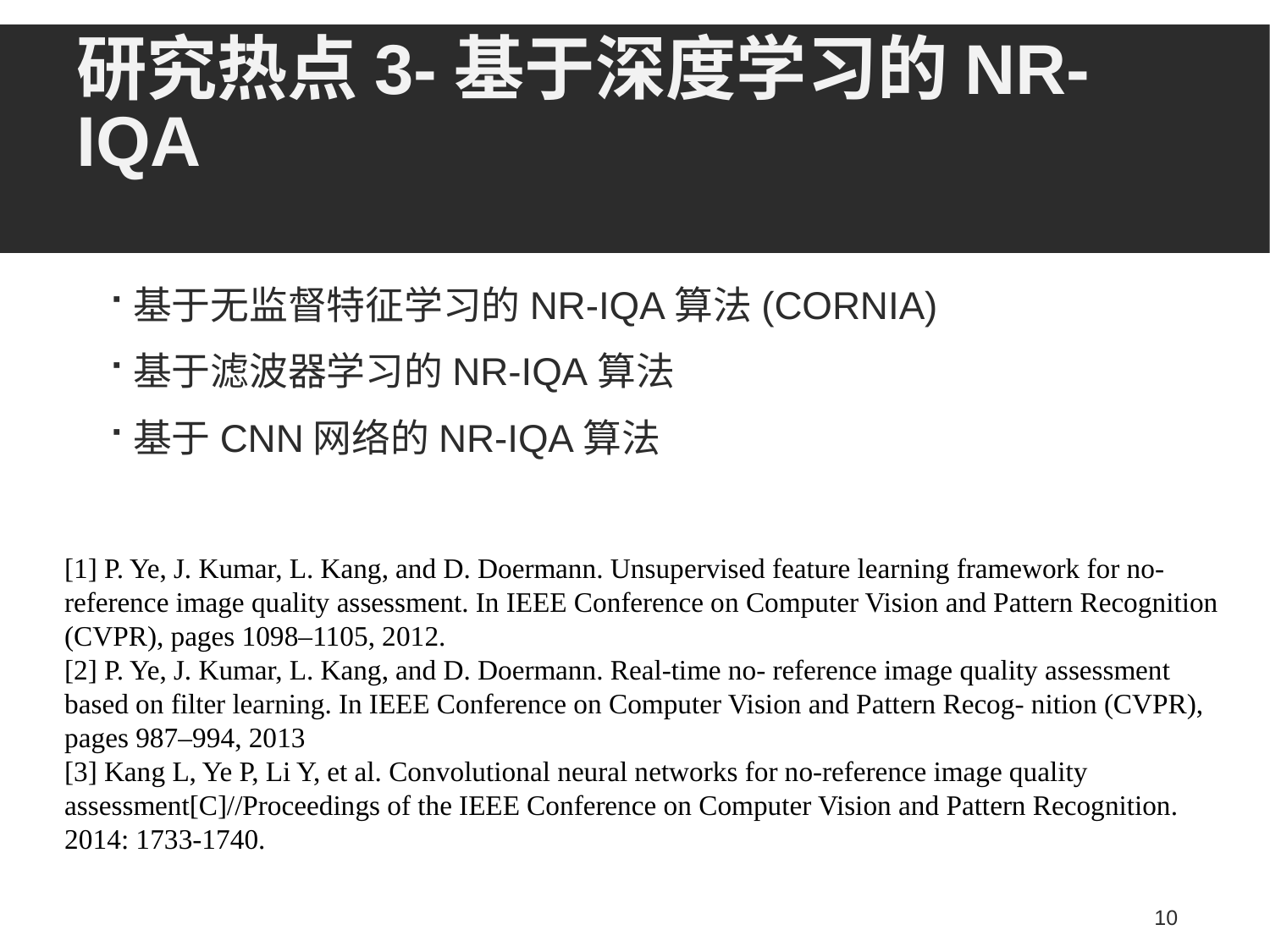

# 研究热点3-基于深度学习的NR-IQA
基于无监督特征学习的NR-IQA算法(CORNIA)
基于滤波器学习的NR-IQA算法
基于CNN网络的NR-IQA算法

[1] P. Ye, J. Kumar, L. Kang, and D. Doermann. Unsupervised feature learning framework for no-reference image quality assessment. In IEEE Conference on Computer Vision and Pattern Recognition (CVPR), pages 1098–1105, 2012.
[2] P. Ye, J. Kumar, L. Kang, and D. Doermann. Real-time no- reference image quality assessment based on filter learning. In IEEE Conference on Computer Vision and Pattern Recog- nition (CVPR), pages 987–994, 2013
[3] Kang L, Ye P, Li Y, et al. Convolutional neural networks for no-reference image quality assessment[C]//Proceedings of the IEEE Conference on Computer Vision and Pattern Recognition. 2014: 1733-1740.
10